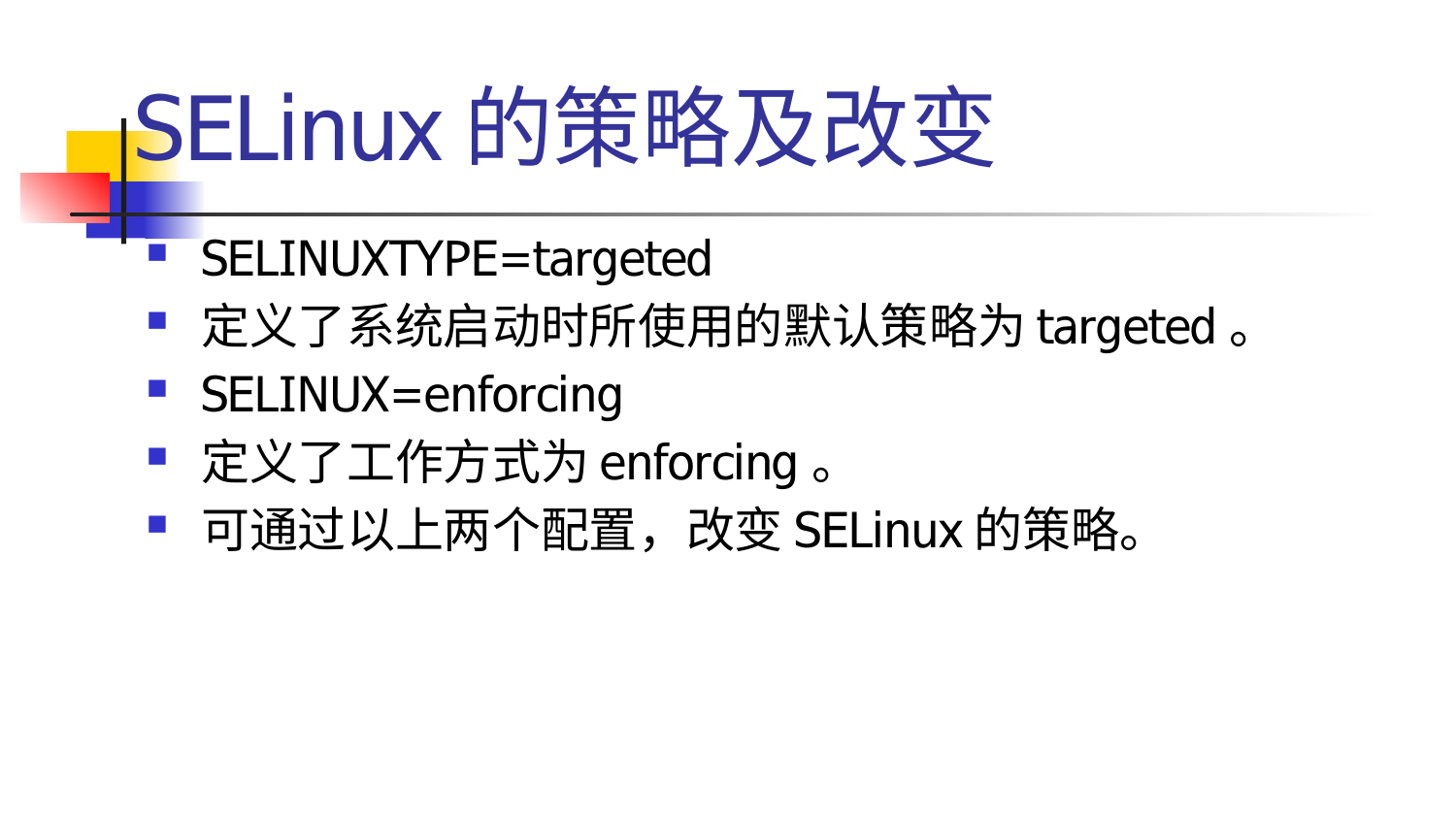

# SELinux的策略及改变
SELINUXTYPE=targeted
定义了系统启动时所使用的默认策略为targeted。
SELINUX=enforcing
定义了工作方式为enforcing。
可通过以上两个配置，改变SELinux的策略。